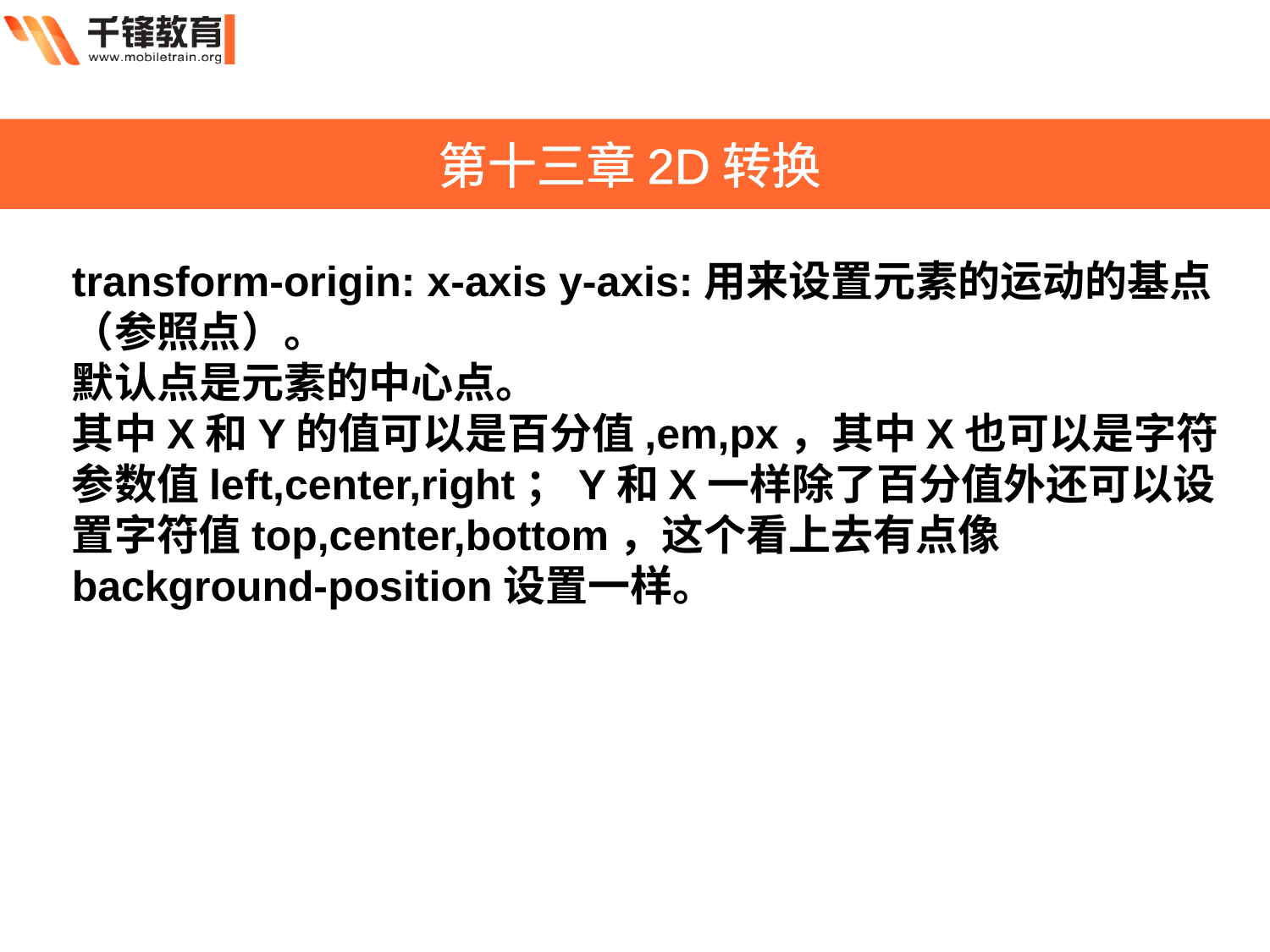

第十三章2D转换
transform-origin: x-axis y-axis:用来设置元素的运动的基点（参照点）。
默认点是元素的中心点。
其中X和Y的值可以是百分值,em,px，其中X也可以是字符参数值left,center,right；Y和X一样除了百分值外还可以设置字符值top,center,bottom，这个看上去有点像background-position设置一样。